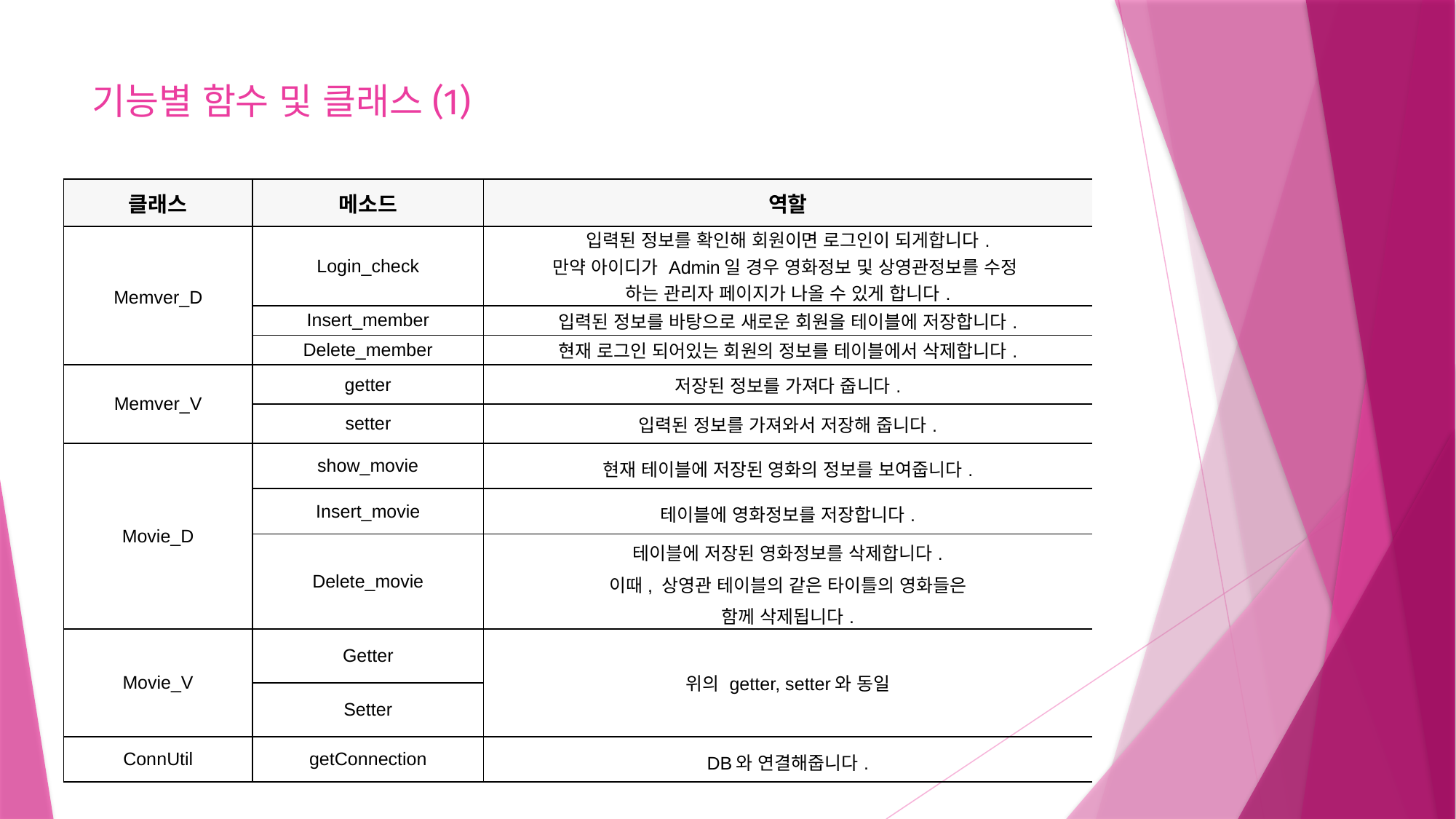

# 기능별 함수 및 클래스(1)
| 클래스 | 메소드 | 역할 |
| --- | --- | --- |
| Memver\_D | Login\_check | 입력된 정보를 확인해 회원이면 로그인이 되게합니다. 만약 아이디가 Admin일 경우 영화정보 및 상영관정보를 수정 하는 관리자 페이지가 나올 수 있게 합니다. |
|  | Insert\_member | 입력된 정보를 바탕으로 새로운 회원을 테이블에 저장합니다. |
|  | Delete\_member | 현재 로그인 되어있는 회원의 정보를 테이블에서 삭제합니다. |
| Memver\_V | getter | 저장된 정보를 가져다 줍니다. |
|  | setter | 입력된 정보를 가져와서 저장해 줍니다. |
| Movie\_D | show\_movie | 현재 테이블에 저장된 영화의 정보를 보여줍니다. |
|  | Insert\_movie | 테이블에 영화정보를 저장합니다. |
|  | Delete\_movie | 테이블에 저장된 영화정보를 삭제합니다. 이때, 상영관 테이블의 같은 타이틀의 영화들은 함께 삭제됩니다. |
| Movie\_V | Getter | 위의 getter, setter와 동일 |
|  | Setter |  |
| ConnUtil | getConnection | DB와 연결해줍니다. |